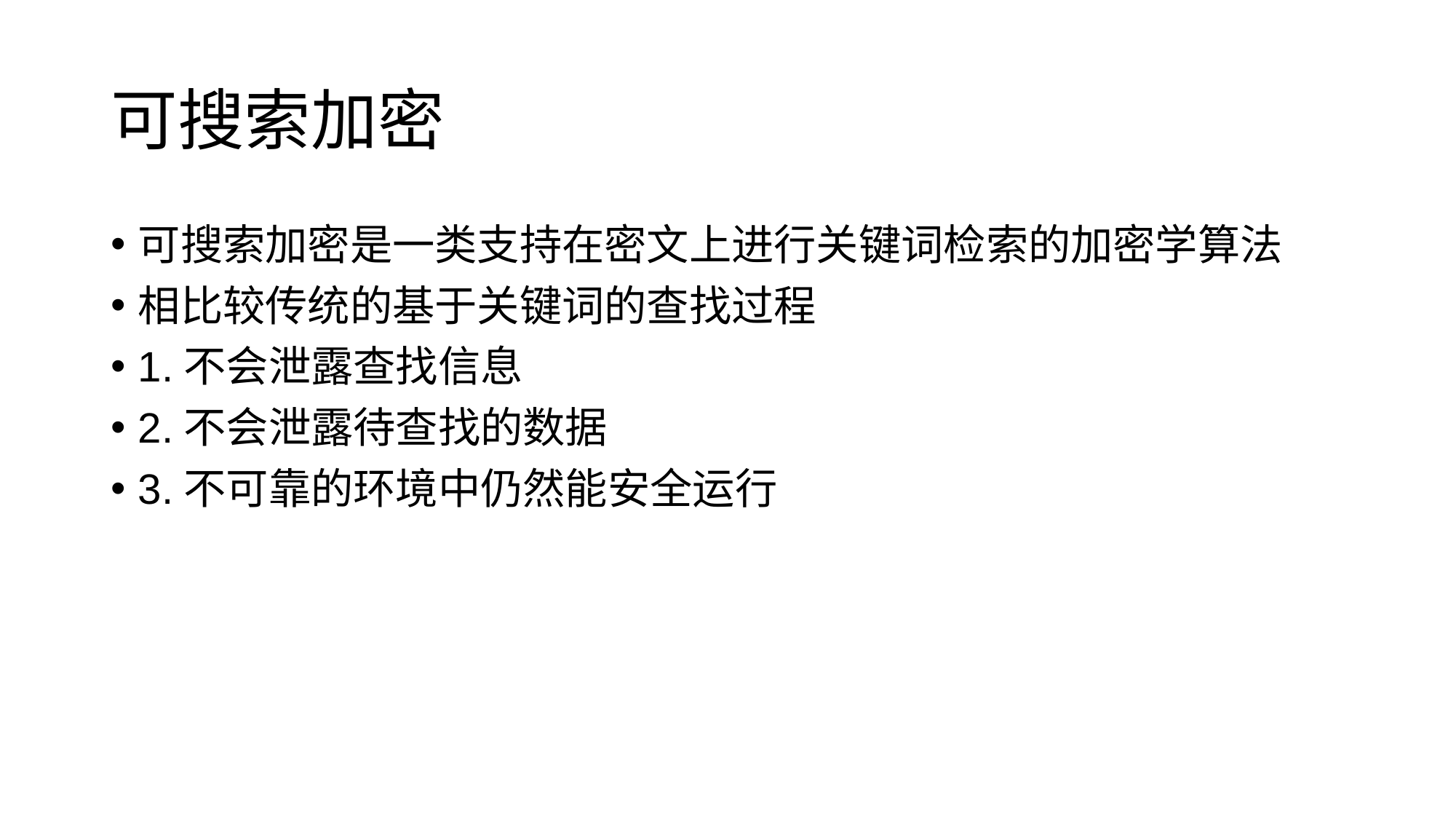

# 可搜索加密
可搜索加密是一类支持在密文上进行关键词检索的加密学算法
相比较传统的基于关键词的查找过程
1.不会泄露查找信息
2.不会泄露待查找的数据
3.不可靠的环境中仍然能安全运行